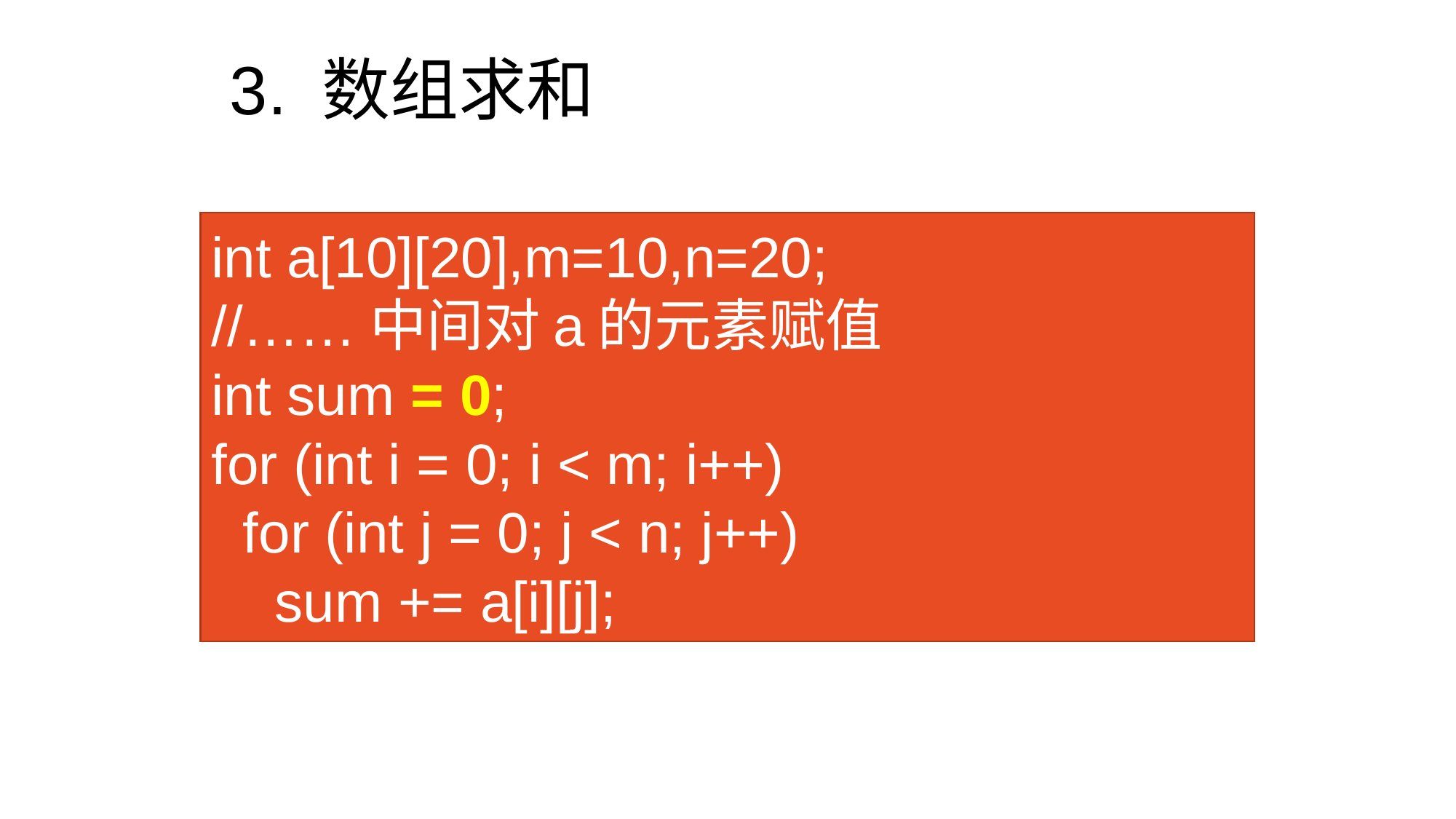

# 3. 数组求和
int a[10][20],m=10,n=20;
//……中间对a的元素赋值
int sum = 0;
for (int i = 0; i < m; i++)
  for (int j = 0; j < n; j++)
    sum += a[i][j];